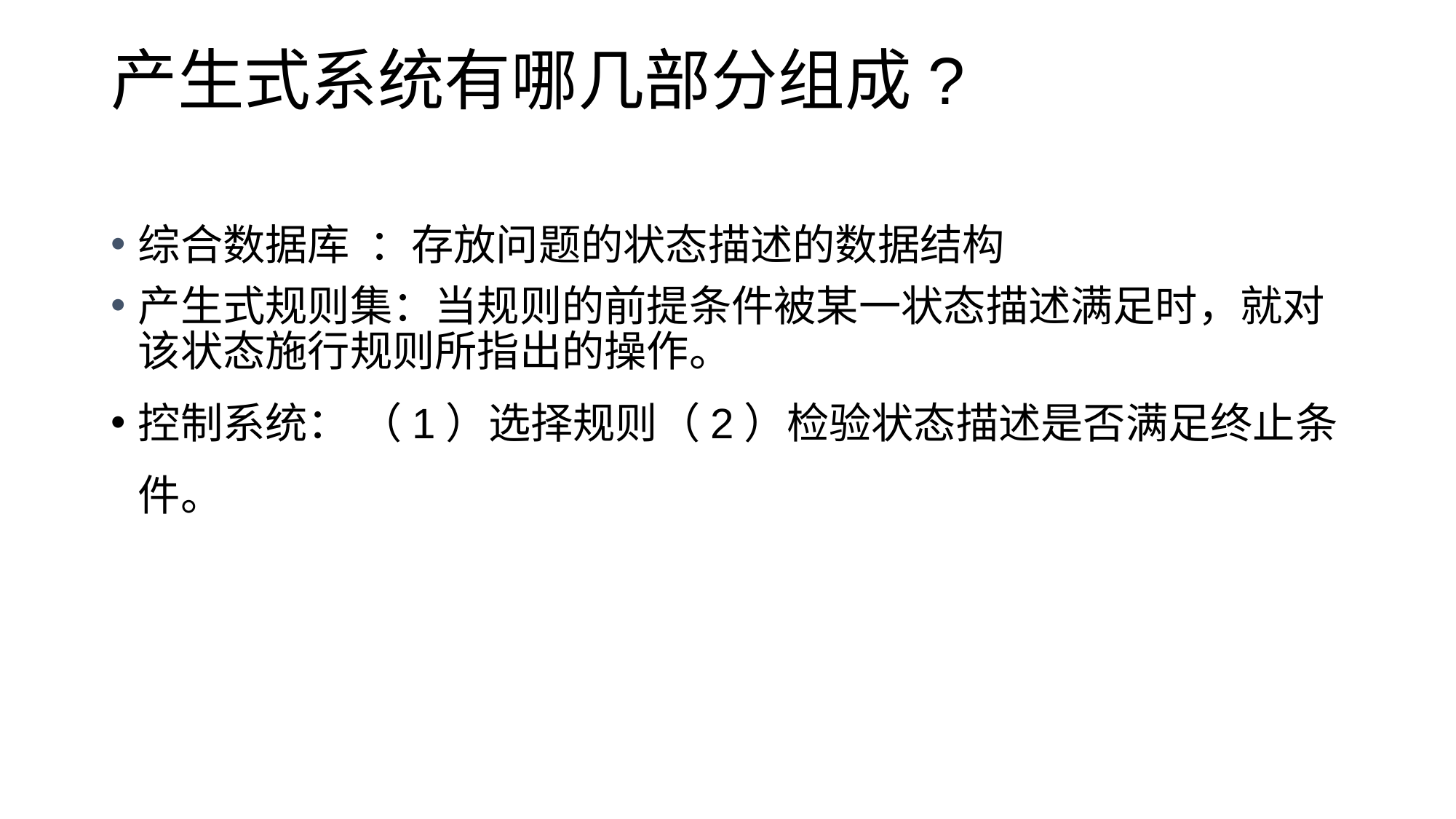

# 产生式系统有哪几部分组成?
综合数据库  ：存放问题的状态描述的数据结构
产生式规则集：当规则的前提条件被某一状态描述满足时，就对该状态施行规则所指出的操作。
控制系统： （1）选择规则（2）检验状态描述是否满足终止条件。